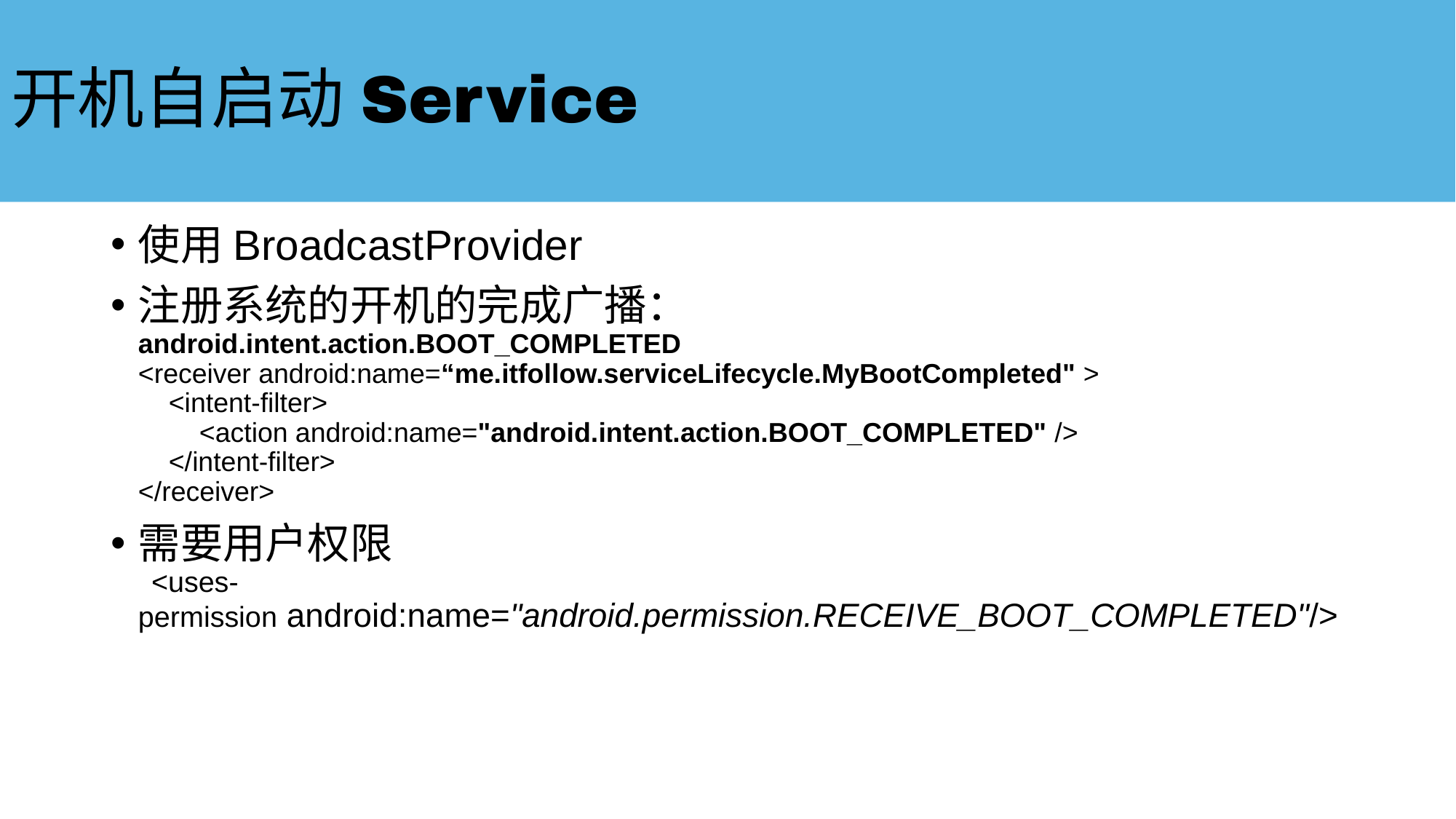

# 开机自启动Service
使用BroadcastProvider
注册系统的开机的完成广播：
android.intent.action.BOOT_COMPLETED
<receiver android:name=“me.itfollow.serviceLifecycle.MyBootCompleted" >
    <intent-filter>
        <action android:name="android.intent.action.BOOT_COMPLETED" />
    </intent-filter>
</receiver>
需要用户权限
 <uses-permission android:name="android.permission.RECEIVE_BOOT_COMPLETED"/>